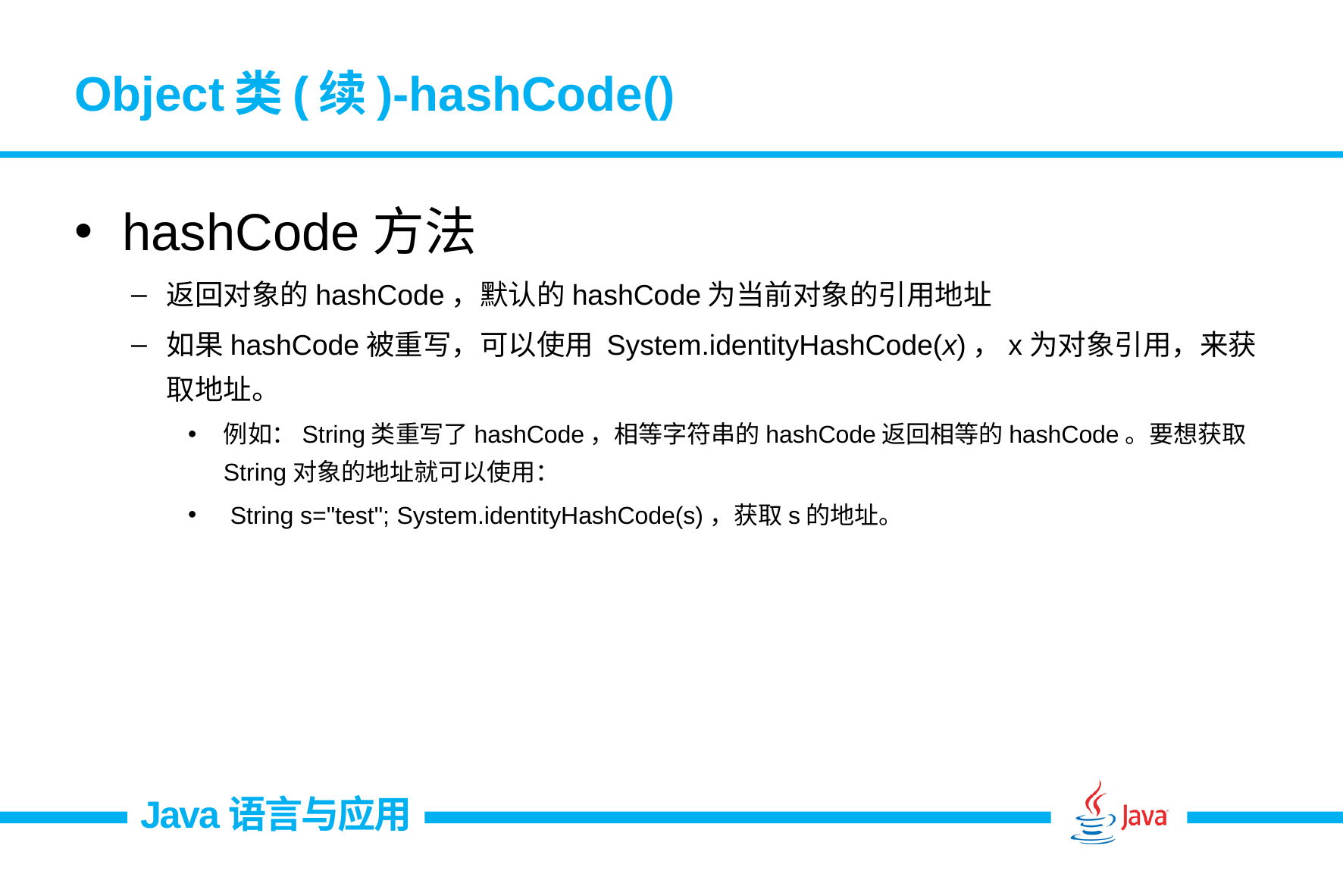

# Object类(续)-hashCode()
hashCode方法
返回对象的hashCode，默认的hashCode为当前对象的引用地址
如果hashCode被重写，可以使用 System.identityHashCode(x)，x为对象引用，来获取地址。
例如：String类重写了hashCode，相等字符串的hashCode返回相等的hashCode。要想获取String对象的地址就可以使用：
 String s="test"; System.identityHashCode(s)，获取s的地址。